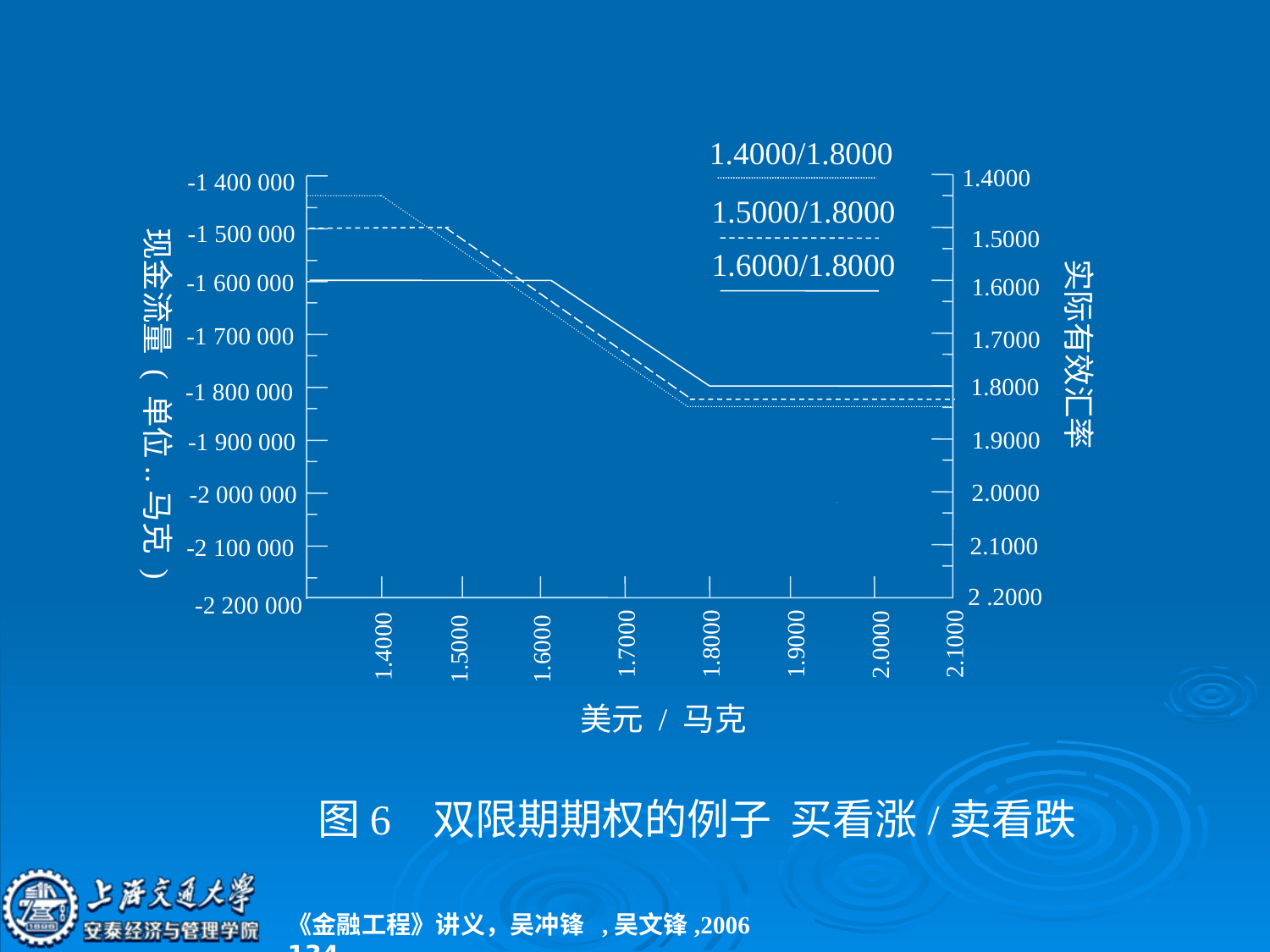

1.4000/1.8000
1.4000
-1 400 000

-1 500 000

现金流量 ( 单位..马克 )
-1 600 000

-1 700 000

-1 800 000

-1 900 000

-2 000 000

-2 100 000

-2 200 000

1.5000/1.8000

1.5000

1.6000/1.8000

实际有效汇率
1.6000

1.7000

1.8000

1.9000

2.0000

2.1000

2 .2000

1.7000
1.8000
1.9000
2.1000
2.0000
1.4000
1.5000
1.6000
美元 / 马克
图6   双限期期权的例子  买看涨/卖看跌